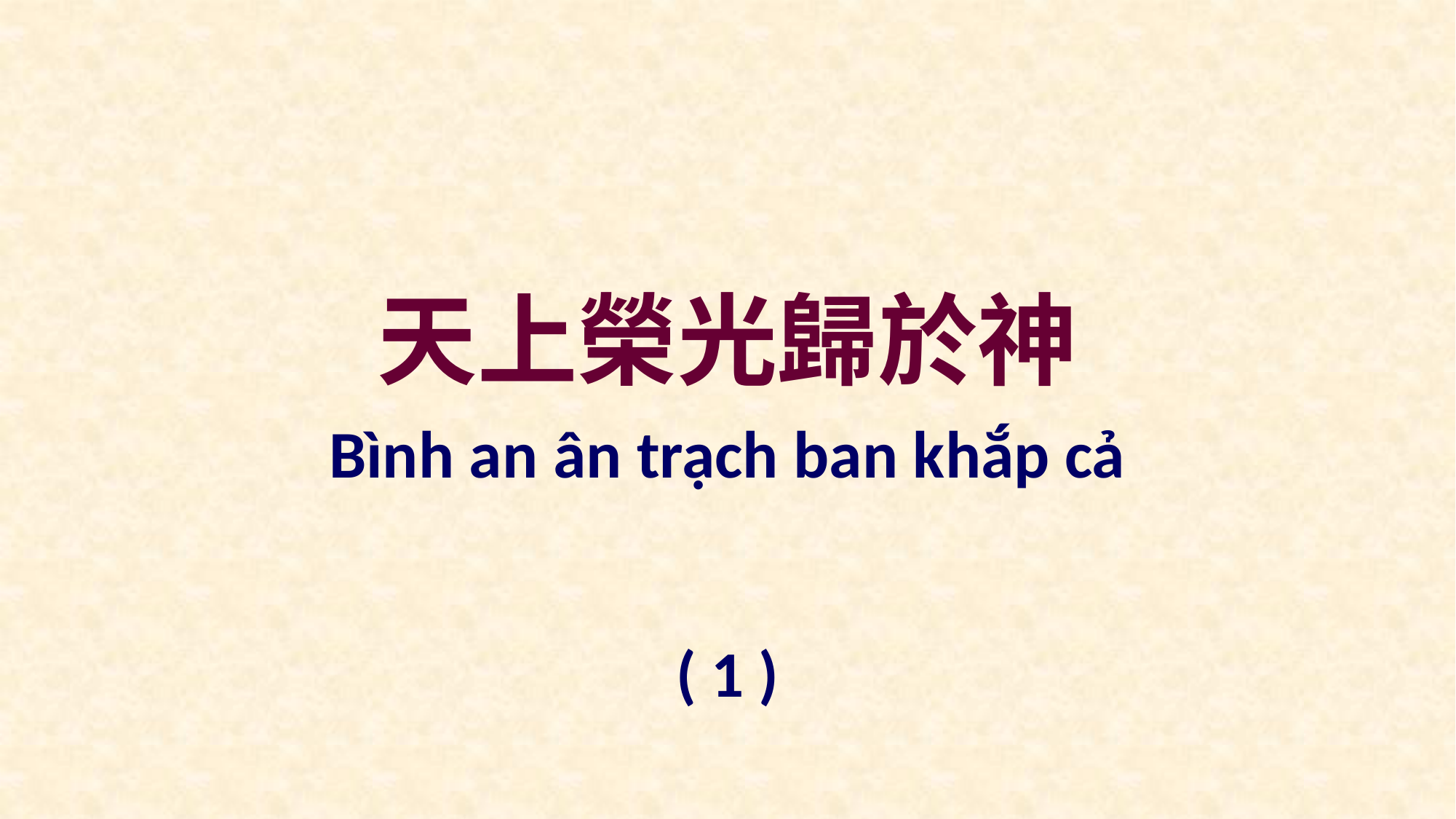

天上榮光歸於神
Bình an ân trạch ban khắp cả
( 1 )